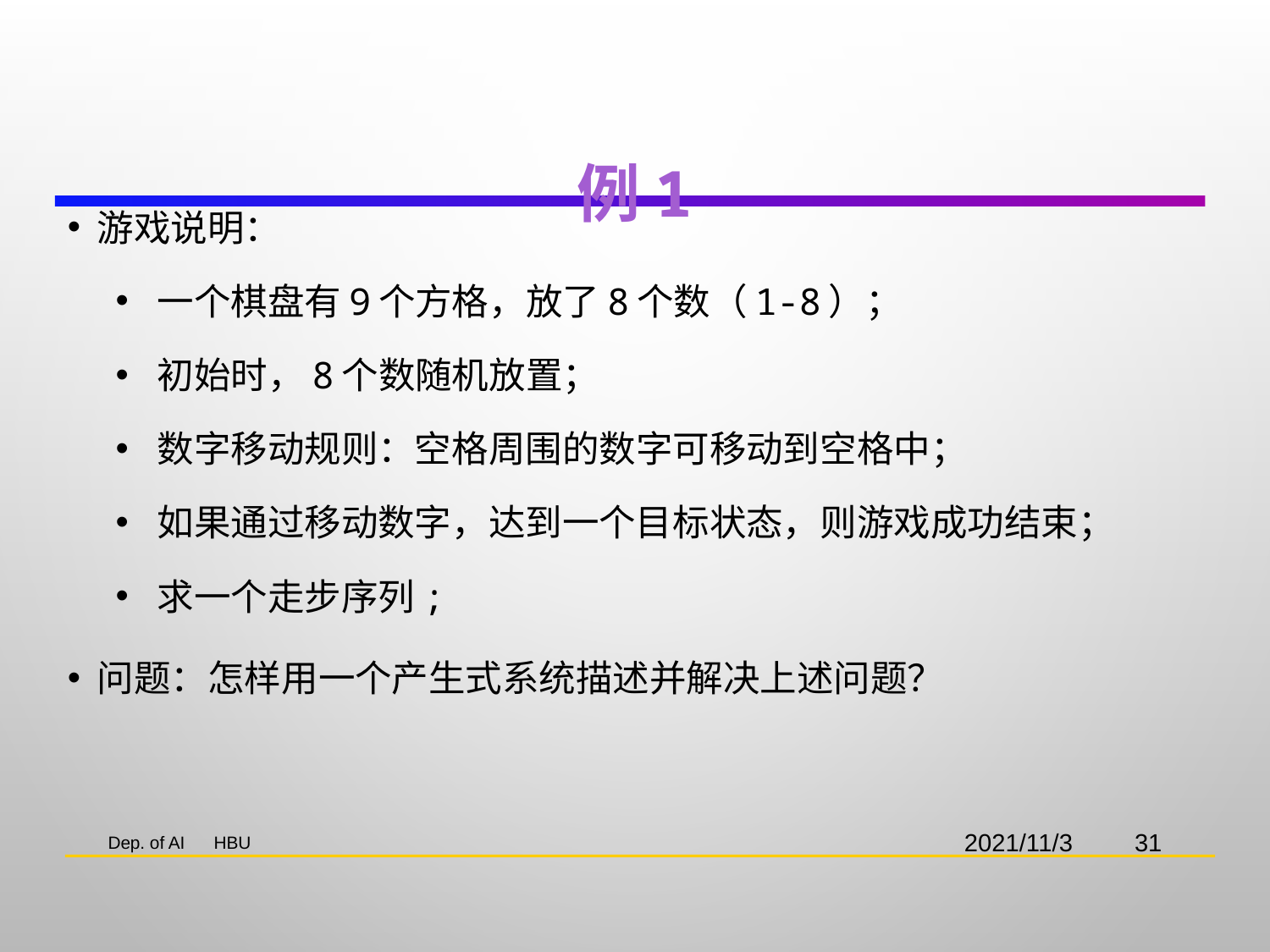

# 例1
游戏说明：
一个棋盘有9个方格，放了8个数（1-8）；
初始时，8个数随机放置；
数字移动规则：空格周围的数字可移动到空格中；
如果通过移动数字，达到一个目标状态，则游戏成功结束；
求一个走步序列;
问题：怎样用一个产生式系统描述并解决上述问题？

Dep. of AI      HBU
2021/11/3
31